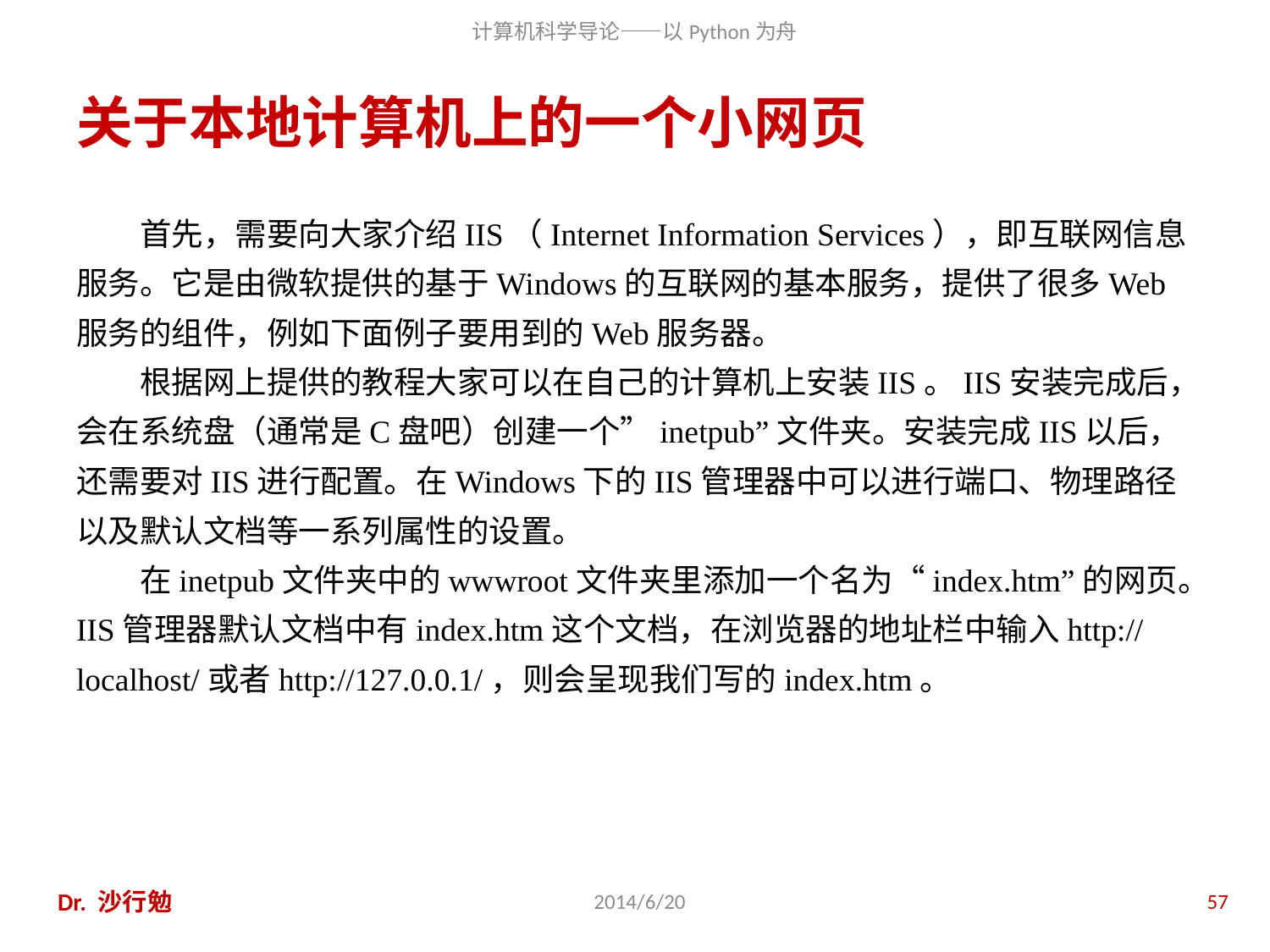

# 关于本地计算机上的一个小网页
首先，需要向大家介绍IIS（Internet Information Services），即互联网信息服务。它是由微软提供的基于Windows的互联网的基本服务，提供了很多Web服务的组件，例如下面例子要用到的Web服务器。
根据网上提供的教程大家可以在自己的计算机上安装IIS。IIS安装完成后，会在系统盘（通常是C盘吧）创建一个”inetpub”文件夹。安装完成IIS以后，还需要对IIS进行配置。在Windows下的IIS管理器中可以进行端口、物理路径以及默认文档等一系列属性的设置。
在inetpub文件夹中的wwwroot文件夹里添加一个名为“index.htm”的网页。IIS管理器默认文档中有index.htm这个文档，在浏览器的地址栏中输入http://localhost/或者http://127.0.0.1/，则会呈现我们写的index.htm。
Dr. 沙行勉
2014/6/20
57